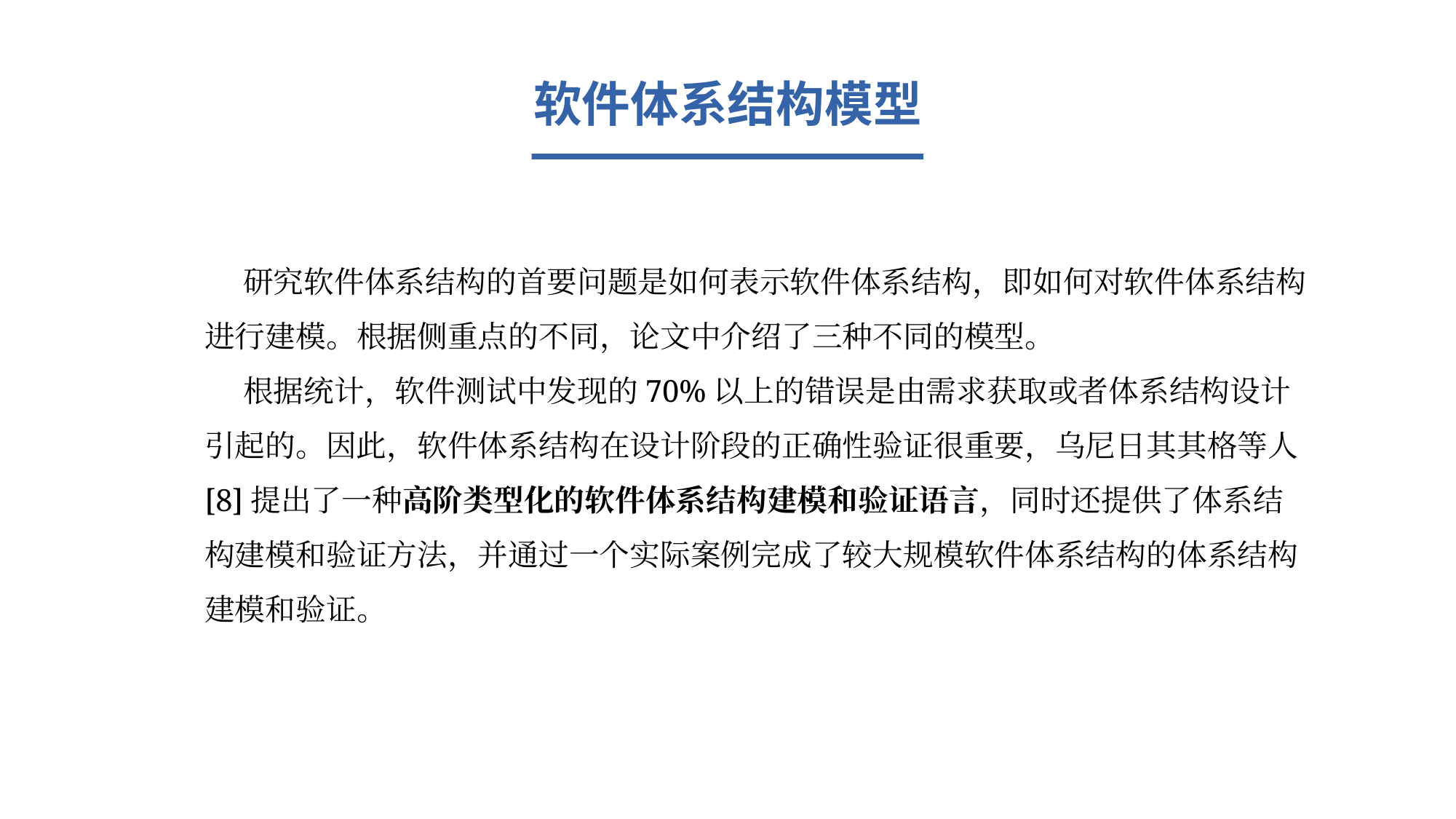

软件体系结构模型

    研究软件体系结构的首要问题是如何表示软件体系结构，即如何对软件体系结构进行建模。根据侧重点的不同，论文中介绍了三种不同的模型。
    根据统计，软件测试中发现的70%以上的错误是由需求获取或者体系结构设计引起的。因此，软件体系结构在设计阶段的正确性验证很重要，乌尼日其其格等人[8]提出了一种高阶类型化的软件体系结构建模和验证语言，同时还提供了体系结构建模和验证方法，并通过一个实际案例完成了较大规模软件体系结构的体系结构建模和验证。